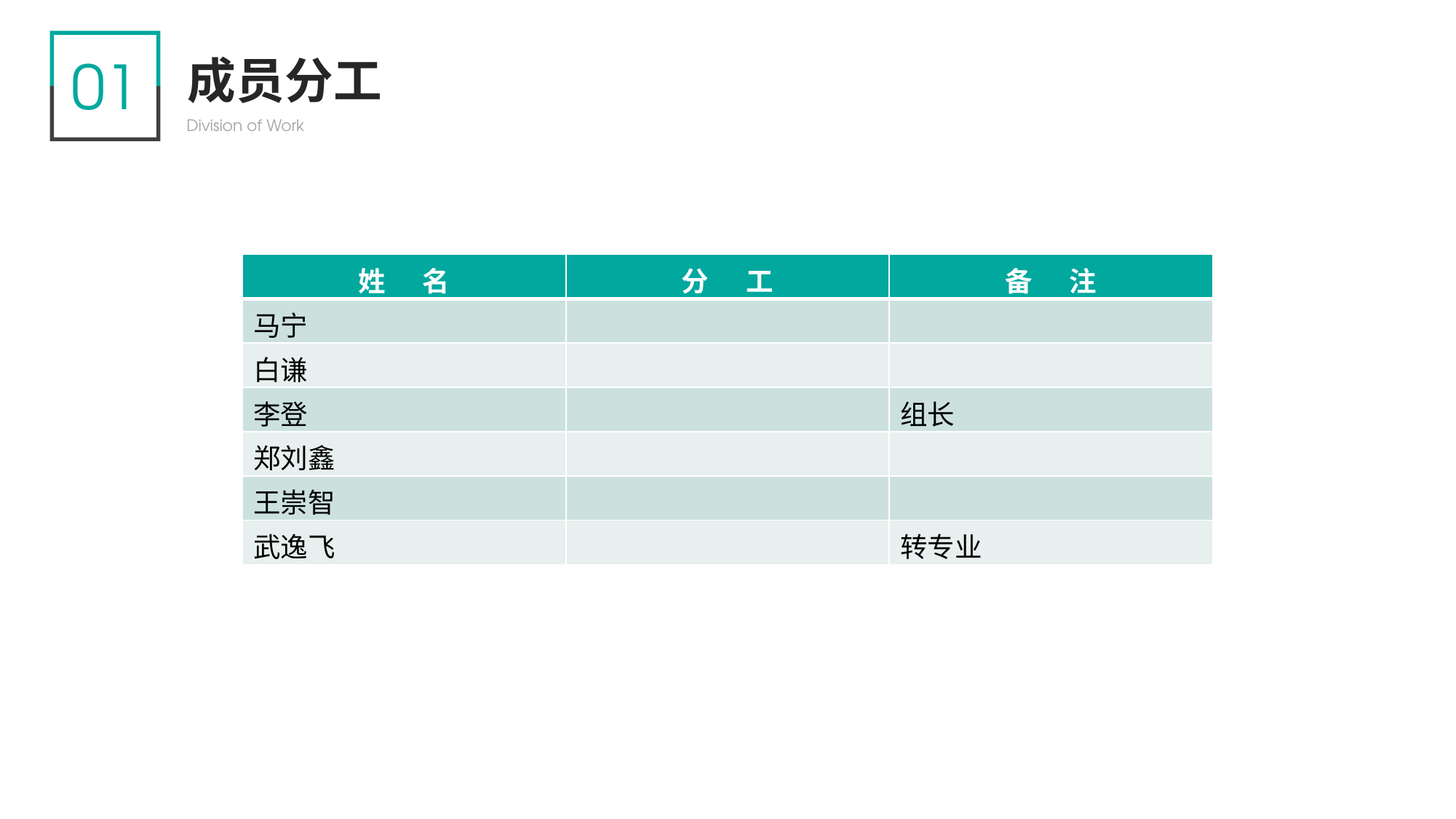

01
成员分工
Division of Work

| 姓 名 | 分 工 | 备 注 |
| --- | --- | --- |
| 马宁 |  |  |
| 白谦 |  |  |
| 李登 |  | 组长 |
| 郑刘鑫 |  |  |
| 王崇智 |  |  |
| 武逸飞 |  | 转专业 |